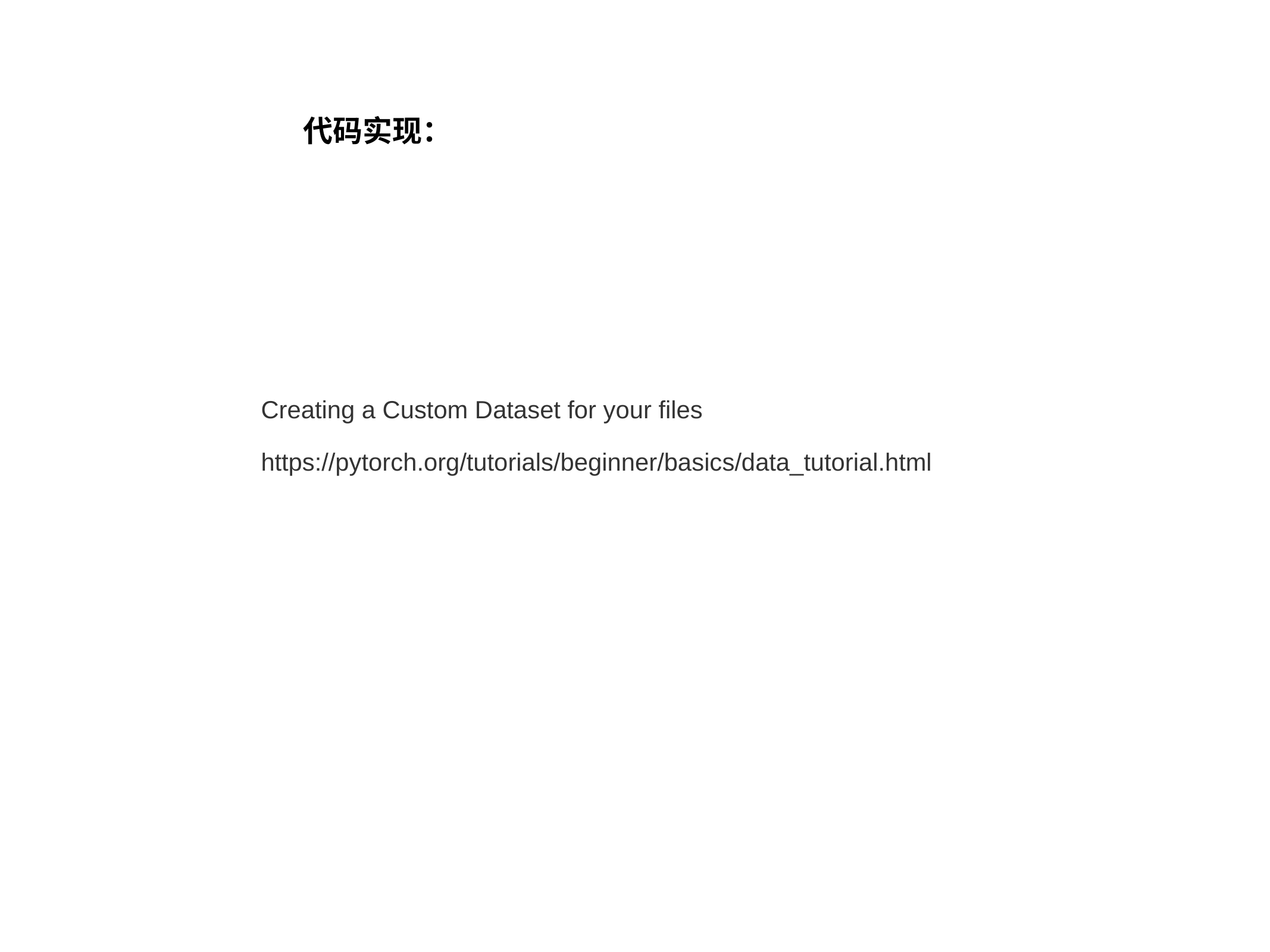

代码实现：
Creating a Custom Dataset for your files
https://pytorch.org/tutorials/beginner/basics/data_tutorial.html